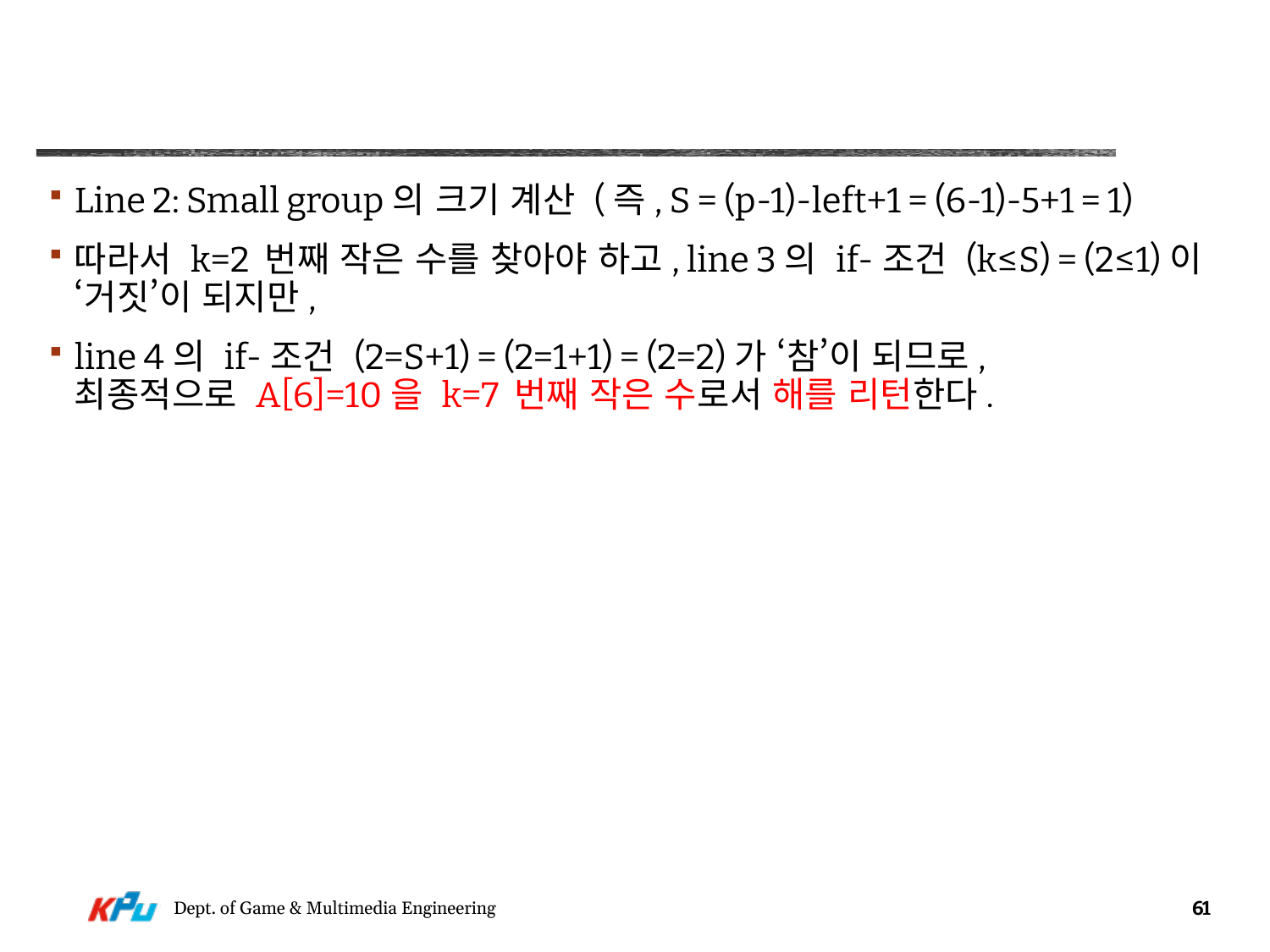

#
Line 2: Small group의 크기 계산 (즉, S = (p-1)-left+1 = (6-1)-5+1 = 1)
따라서 k=2 번째 작은 수를 찾아야 하고, line 3의 if-조건 (k≤S) = (2≤1)이 ‘거짓’이 되지만,
line 4의 if-조건 (2=S+1) = (2=1+1) = (2=2)가 ‘참’이 되므로,
최종적으로 A[6]=10을 k=7 번째 작은 수로서 해를 리턴한다.

Dept. of Game & Multimedia Engineering
61